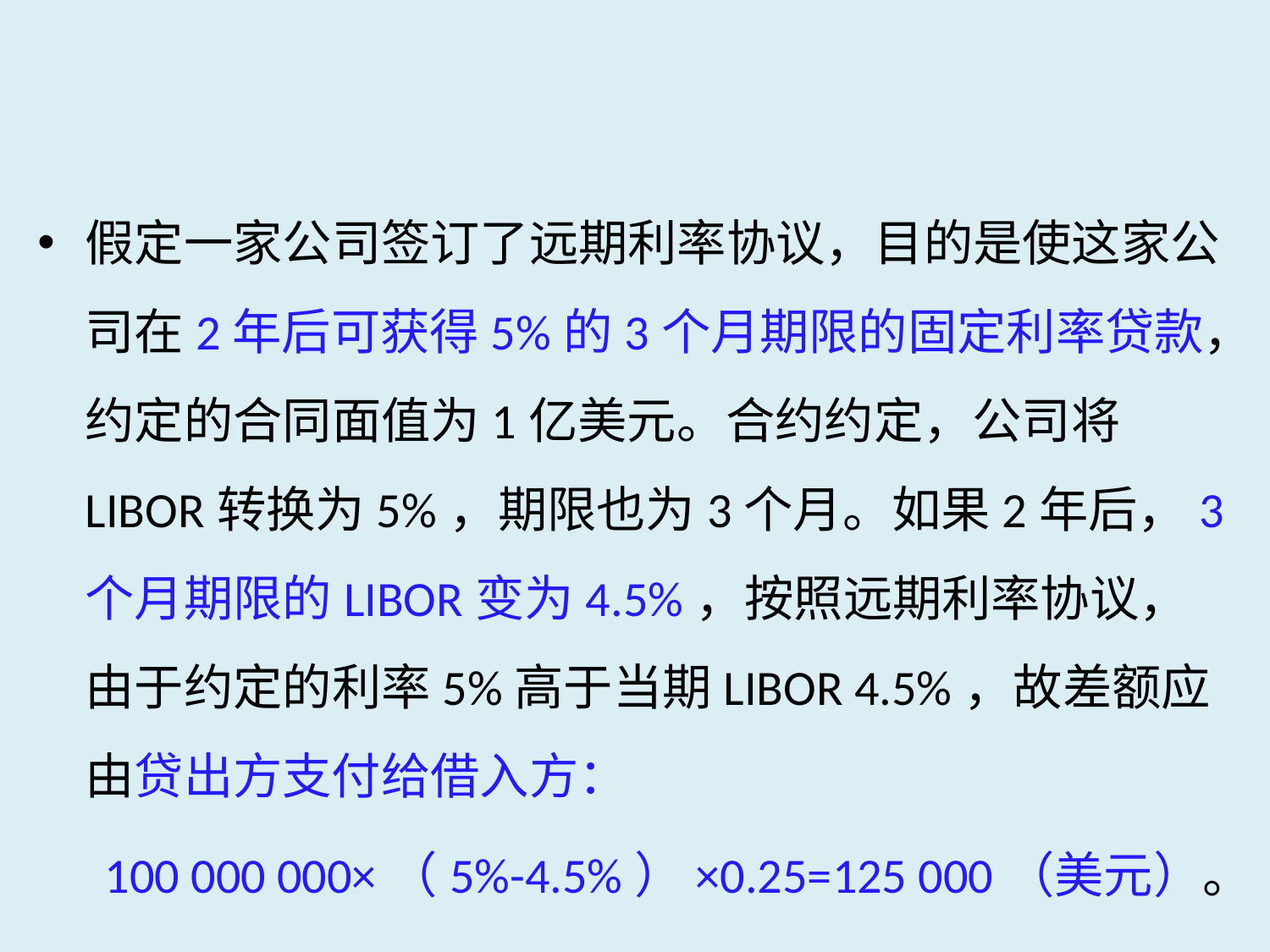

#
假定一家公司签订了远期利率协议，目的是使这家公司在2年后可获得5%的3个月期限的固定利率贷款，约定的合同面值为1亿美元。合约约定，公司将LIBOR转换为5%，期限也为3个月。如果2年后，3个月期限的LIBOR变为4.5%，按照远期利率协议，由于约定的利率5%高于当期LIBOR 4.5%，故差额应由贷出方支付给借入方：
      100 000 000×（5%-4.5%）×0.25=125 000（美元）。